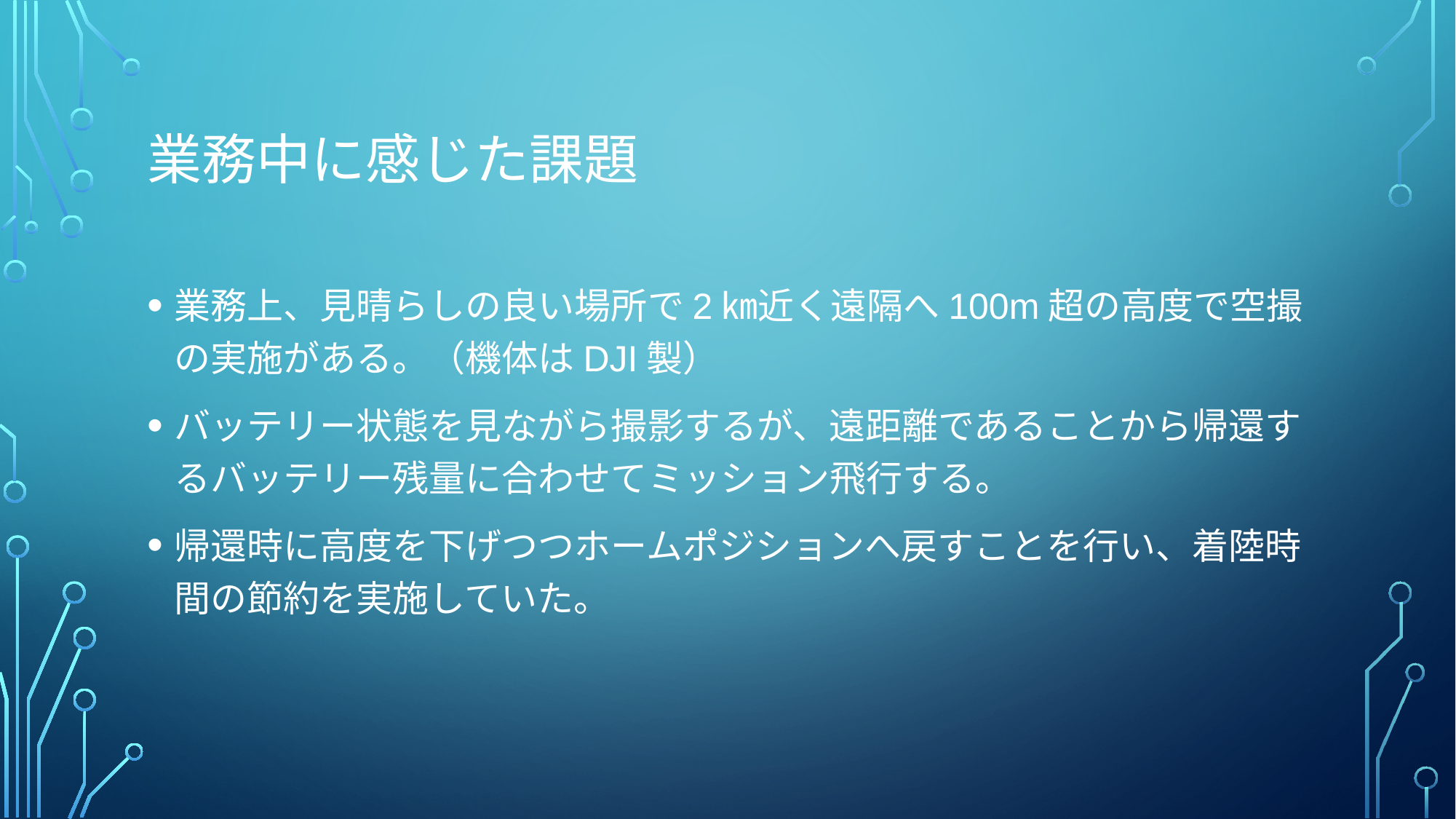

# 業務中に感じた課題
業務上、見晴らしの良い場所で2㎞近く遠隔へ100m超の高度で空撮の実施がある。（機体はDJI製）
バッテリー状態を見ながら撮影するが、遠距離であることから帰還するバッテリー残量に合わせてミッション飛行する。
帰還時に高度を下げつつホームポジションへ戻すことを行い、着陸時間の節約を実施していた。